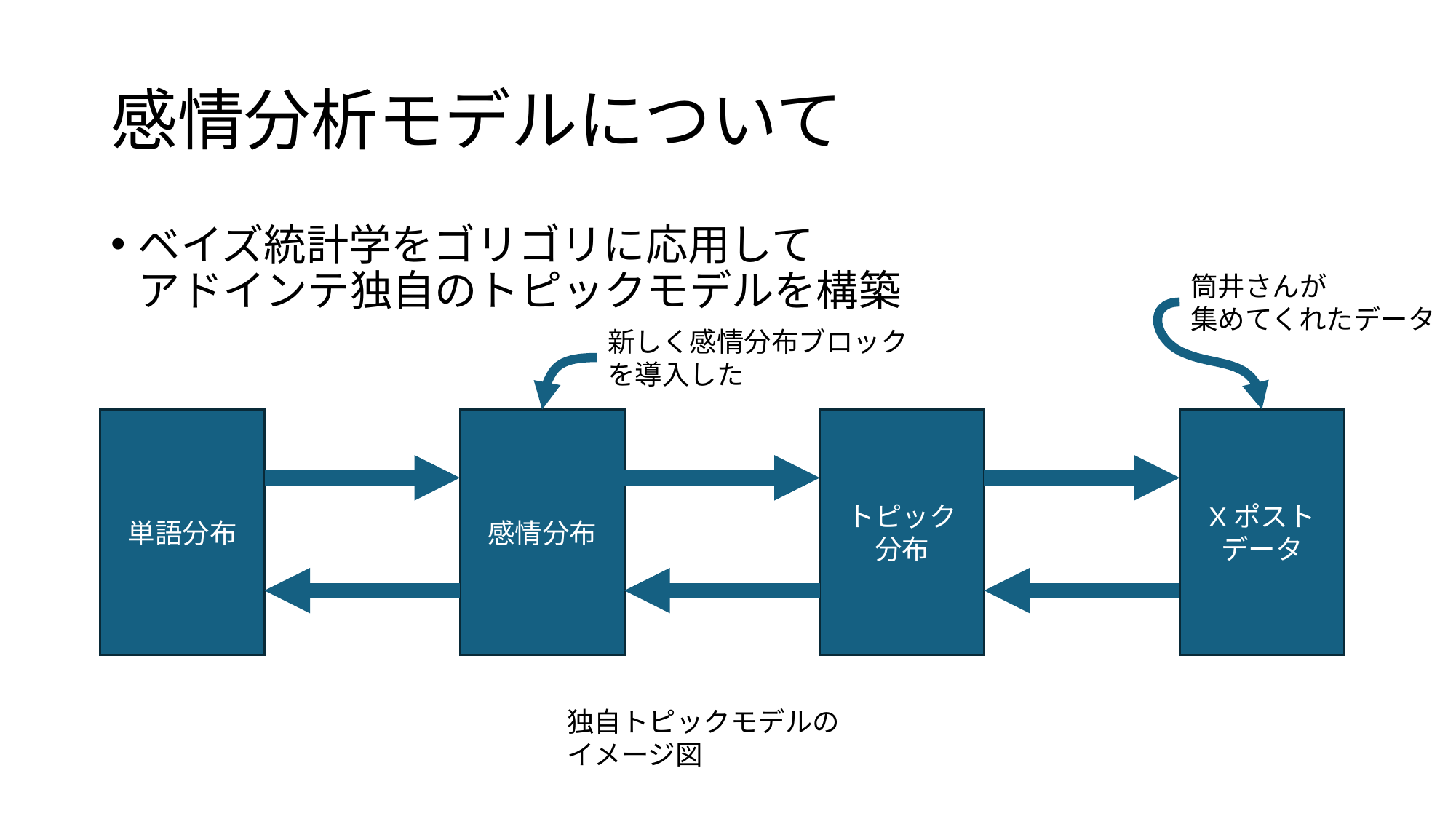

# 感情分析モデルについて
ベイズ統計学をゴリゴリに応用して
アドインテ独自のトピックモデルを構築

筒井さんが
集めてくれたデータ
新しく感情分布ブロック
を導入した
感情分布
トピック
分布
Xポスト
データ
単語分布
独自トピックモデルの
イメージ図